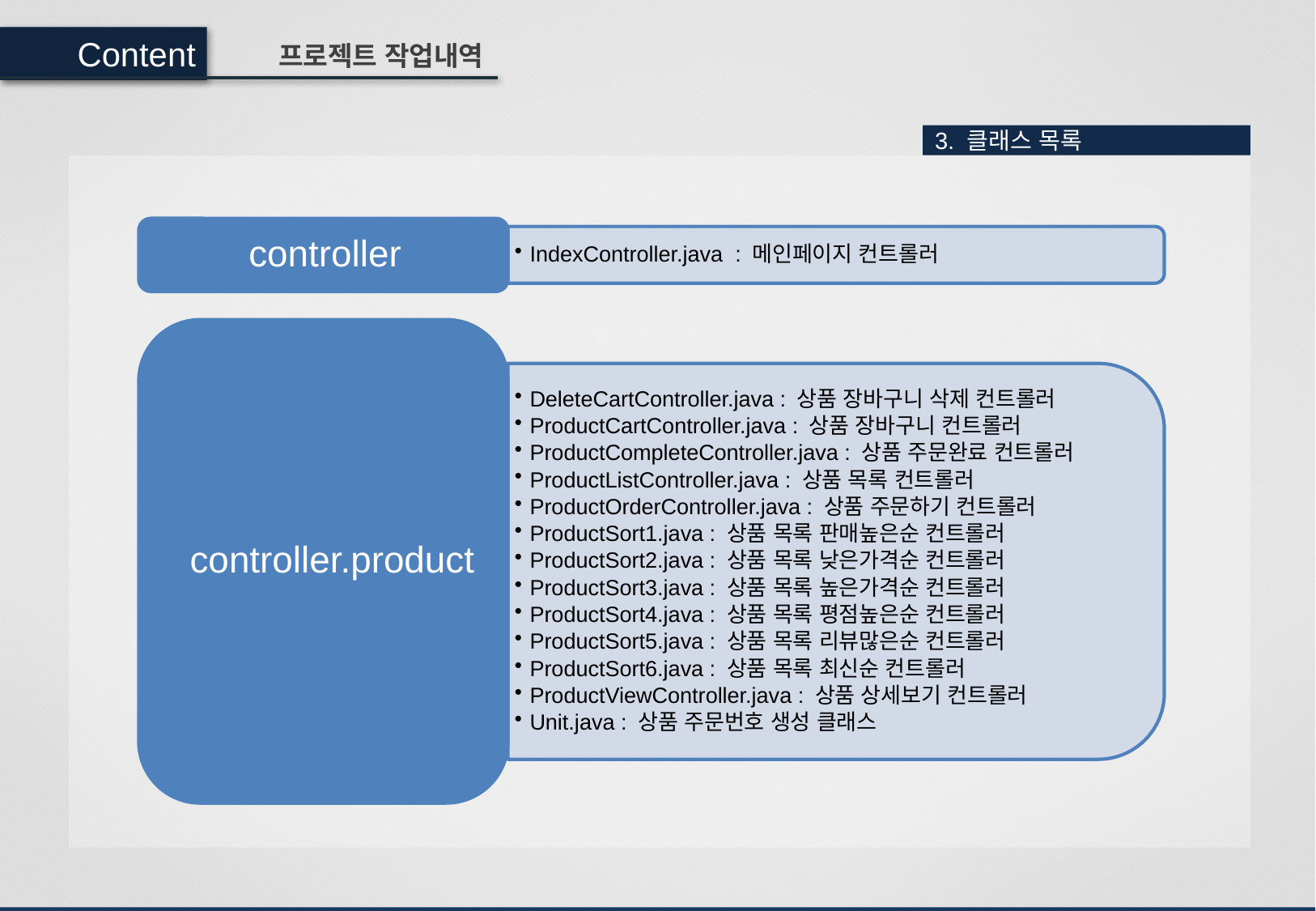

Content
프로젝트 작업내역
3. 클래스 목록

IndexController.java  : 메인페이지 컨트롤러
controller
DeleteCartController.java : 상품 장바구니 삭제 컨트롤러
ProductCartController.java : 상품 장바구니 컨트롤러
ProductCompleteController.java : 상품 주문완료 컨트롤러
ProductListController.java : 상품 목록 컨트롤러
ProductOrderController.java : 상품 주문하기 컨트롤러
ProductSort1.java : 상품 목록 판매높은순 컨트롤러
ProductSort2.java : 상품 목록 낮은가격순 컨트롤러
ProductSort3.java : 상품 목록 높은가격순 컨트롤러
ProductSort4.java : 상품 목록 평점높은순 컨트롤러
ProductSort5.java : 상품 목록 리뷰많은순 컨트롤러
ProductSort6.java : 상품 목록 최신순 컨트롤러
ProductViewController.java : 상품 상세보기 컨트롤러
Unit.java : 상품 주문번호 생성 클래스
controller.product